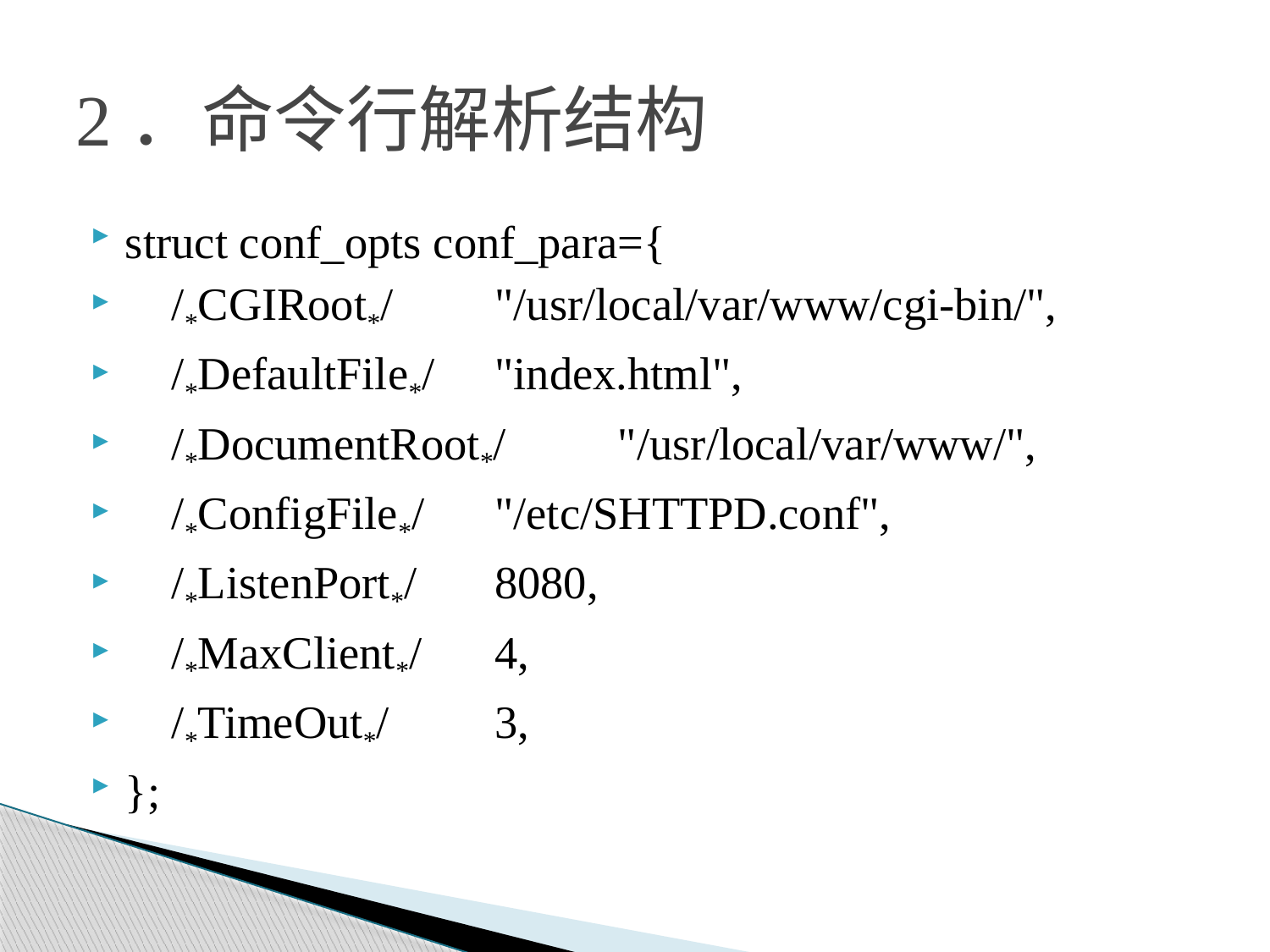

# 2．命令行解析结构
struct conf_opts conf_para={
    /*CGIRoot*/		"/usr/local/var/www/cgi-bin/",
    /*DefaultFile*/		"index.html",
    /*DocumentRoot*/	"/usr/local/var/www/",
    /*ConfigFile*/		"/etc/SHTTPD.conf",
    /*ListenPort*/		8080,
    /*MaxClient*/		4,
    /*TimeOut*/		3,
};